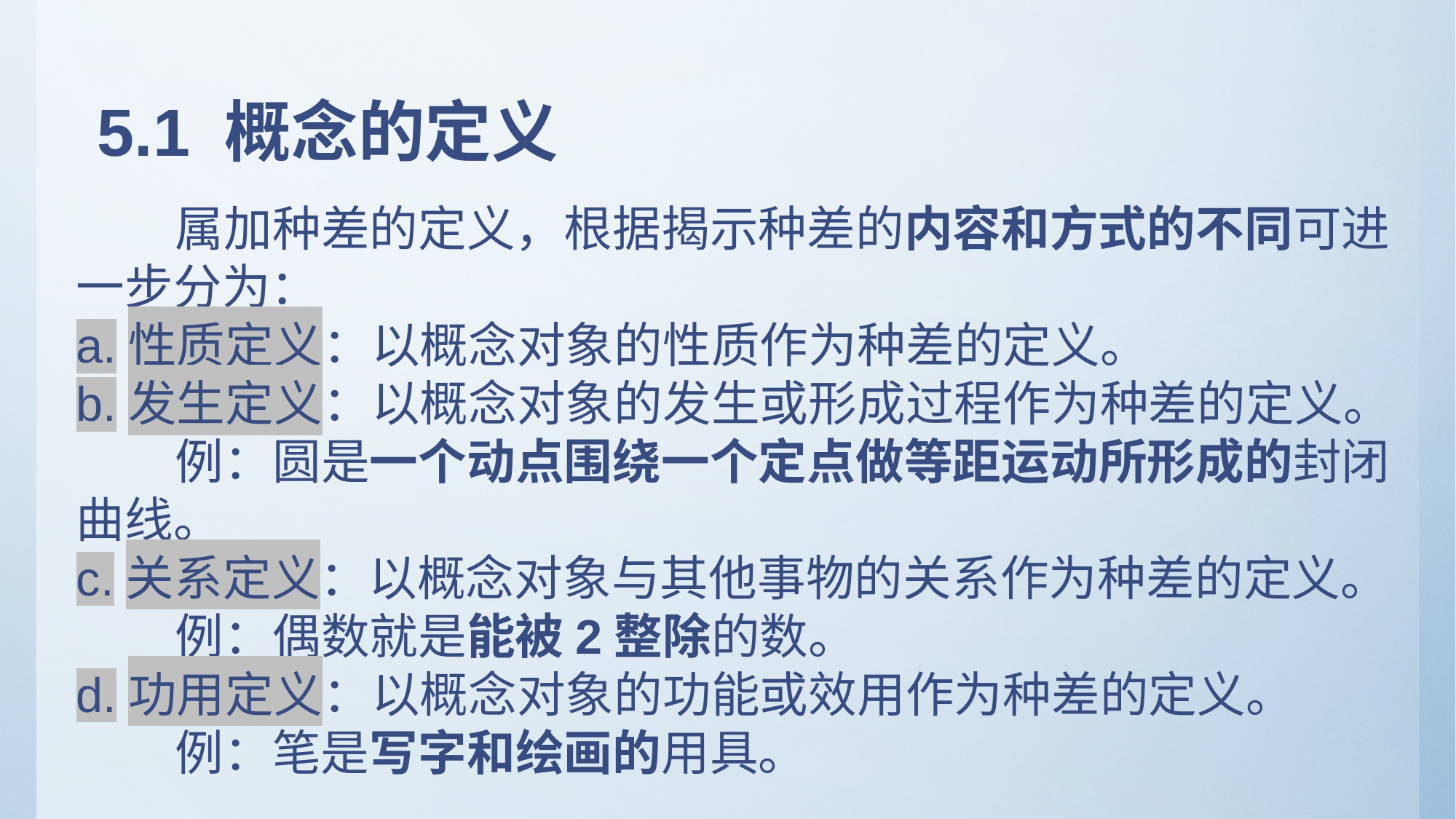

# 5.1 概念的定义

        属加种差的定义，根据揭示种差的内容和方式的不同可进一步分为：
a.性质定义：以概念对象的性质作为种差的定义。
b.发生定义：以概念对象的发生或形成过程作为种差的定义。
        例：圆是一个动点围绕一个定点做等距运动所形成的封闭曲线。
c.关系定义：以概念对象与其他事物的关系作为种差的定义。
        例：偶数就是能被2整除的数。
d.功用定义：以概念对象的功能或效用作为种差的定义。
        例：笔是写字和绘画的用具。